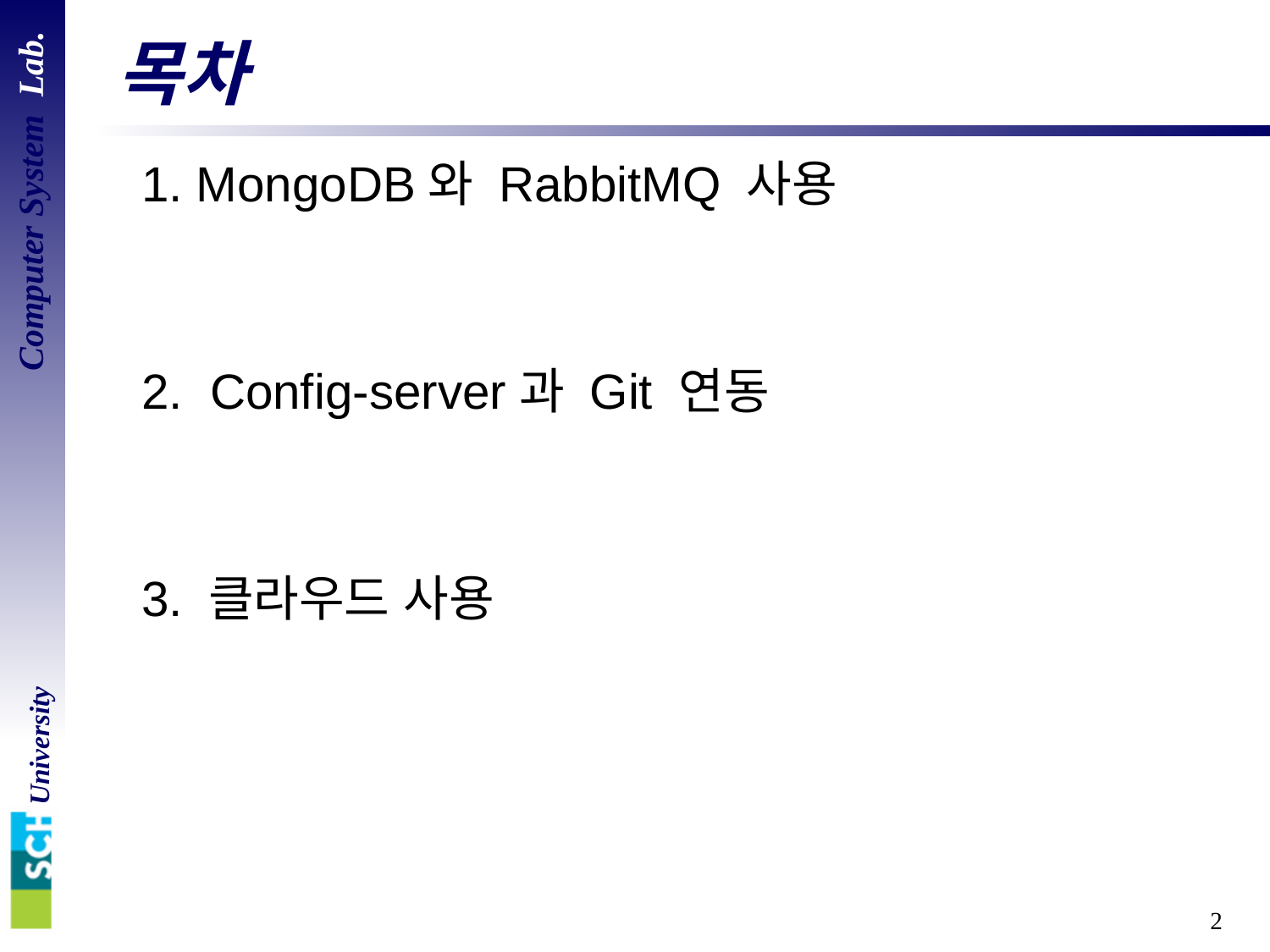

# 목차
 1. MongoDB와 RabbitMQ 사용

 2.  Config-server과 Git 연동

 3. 클라우드 사용